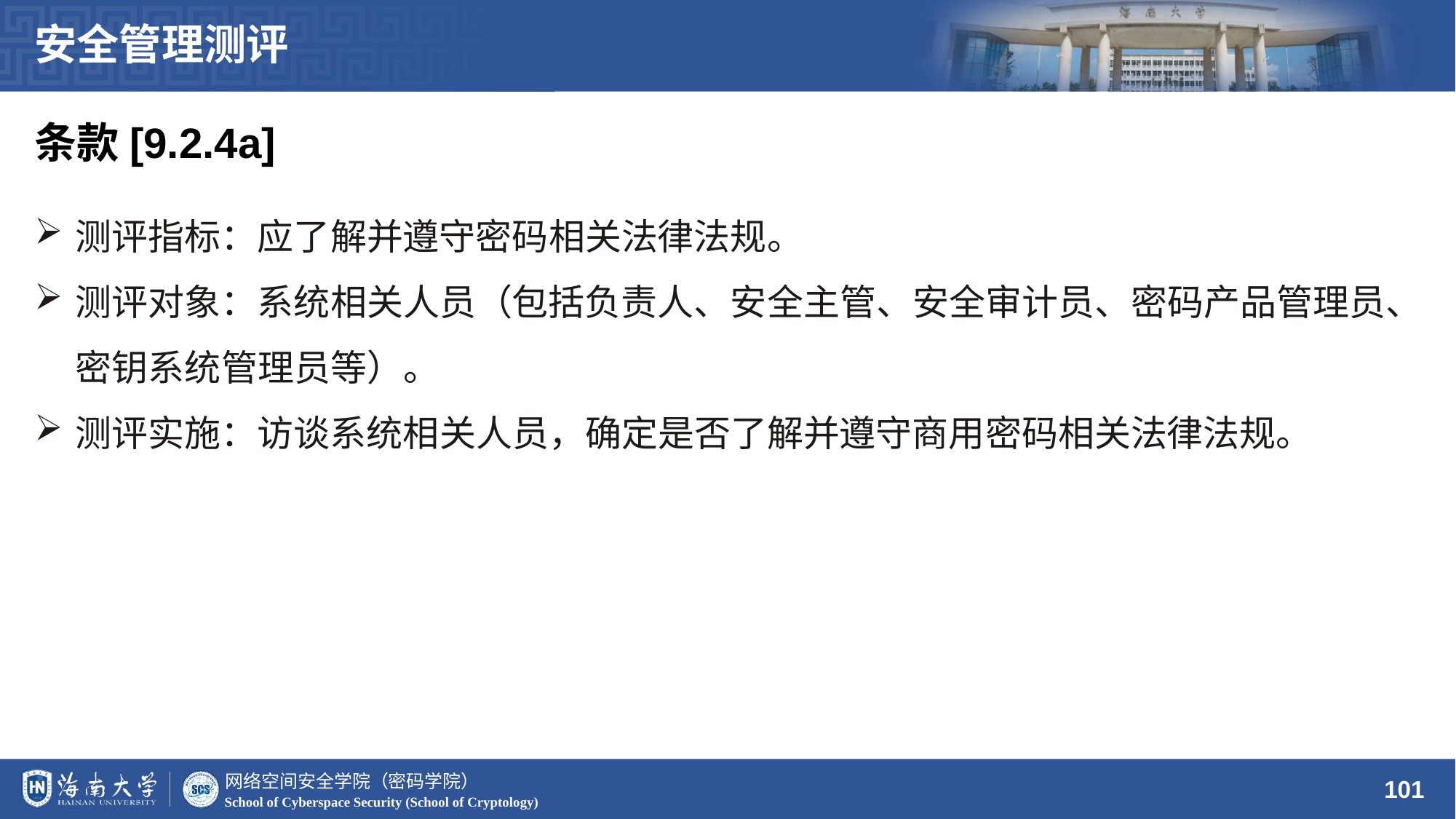

安全管理测评
条款[9.2.4a]
测评指标：应了解并遵守密码相关法律法规。
测评对象：系统相关人员（包括负责人、安全主管、安全审计员、密码产品管理员、密钥系统管理员等）。
测评实施：访谈系统相关人员，确定是否了解并遵守商用密码相关法律法规。
101